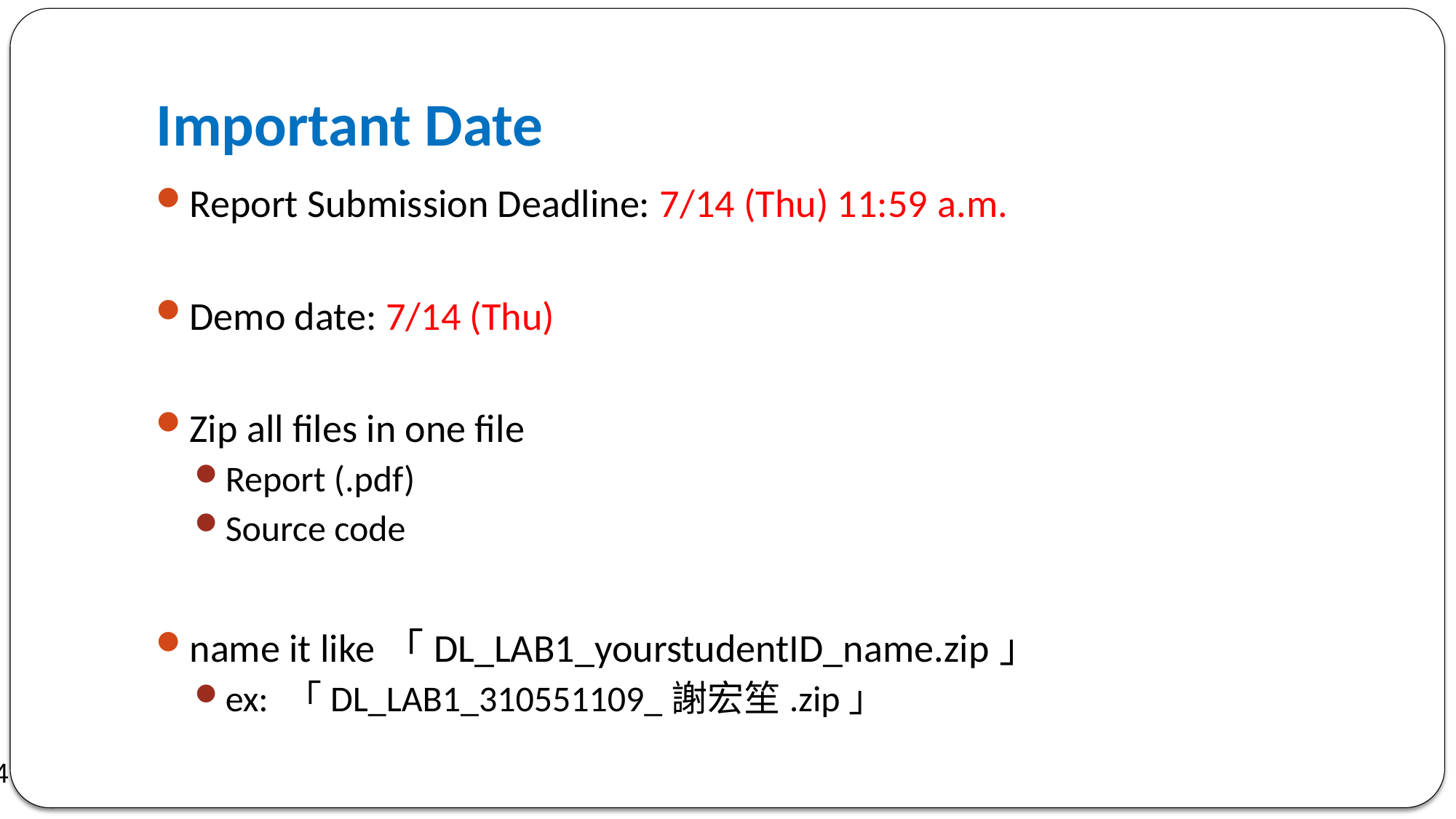

# Important Date
Report Submission Deadline: 7/14 (Thu) 11:59 a.m.

Demo date: 7/14 (Thu)

Zip all files in one file
Report (.pdf)
Source code

name it like「DL_LAB1_yourstudentID_name.zip」
ex: 「DL_LAB1_310551109_謝宏笙.zip」